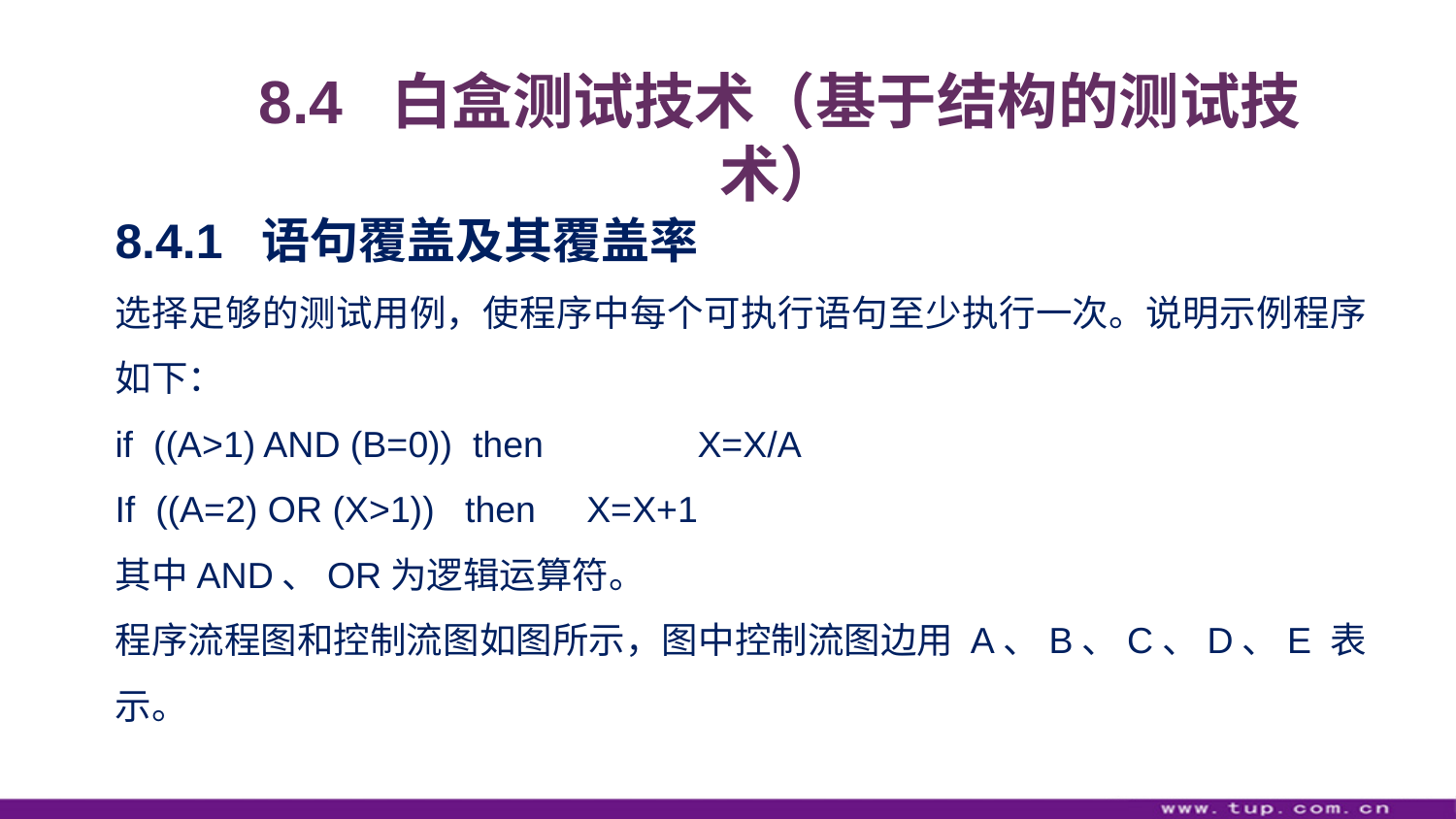

8.4  白盒测试技术（基于结构的测试技术）

8.4.1  语句覆盖及其覆盖率
选择足够的测试用例，使程序中每个可执行语句至少执行一次。说明示例程序如下：
if  ((A>1) AND (B=0))  then 	X=X/A
If  ((A=2) OR (X>1))   then     X=X+1
其中AND、OR为逻辑运算符。
程序流程图和控制流图如图所示，图中控制流图边用 A、B、C、D、E 表示。